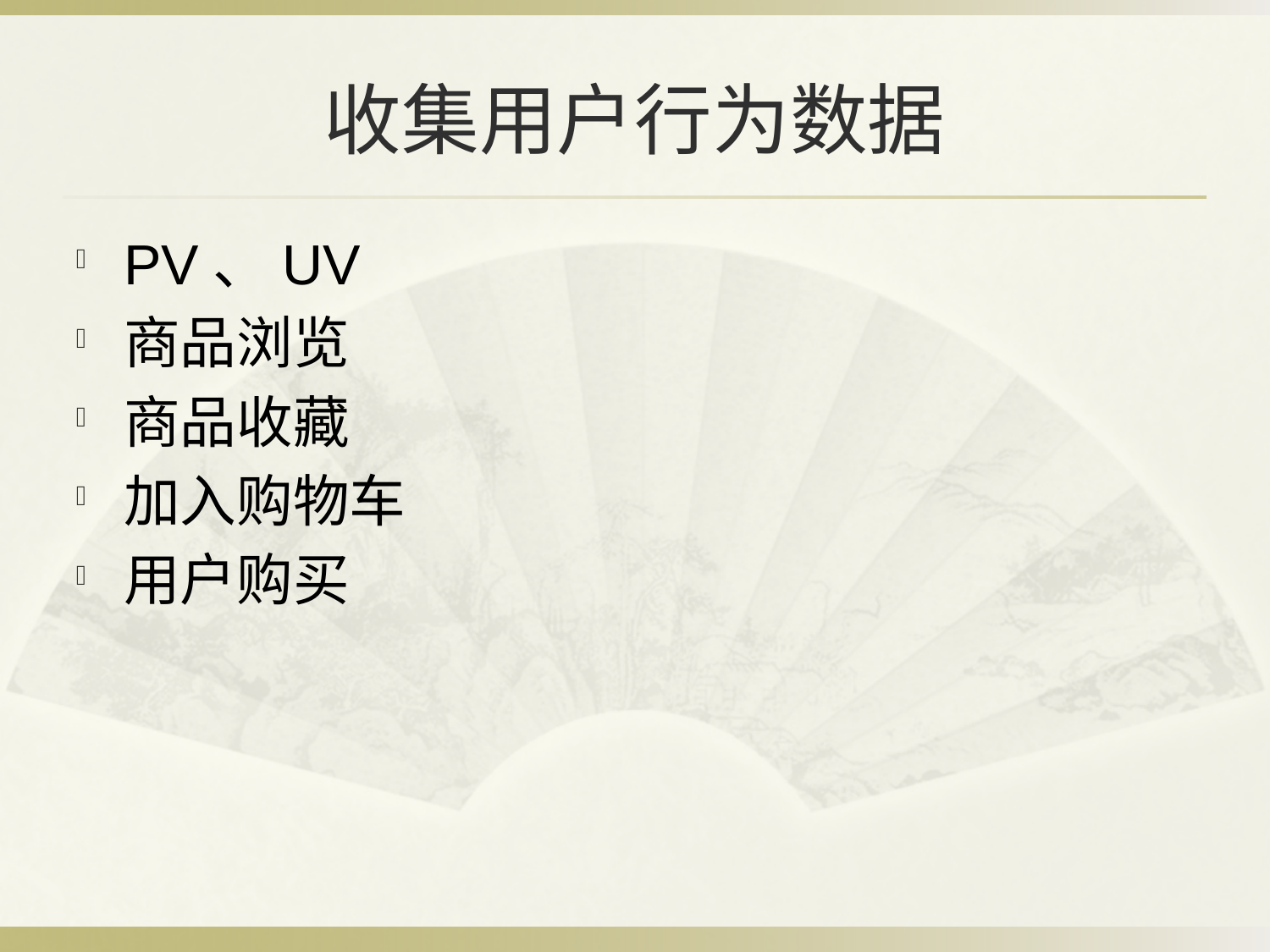

# 收集用户行为数据
PV、UV
商品浏览
商品收藏
加入购物车
用户购买